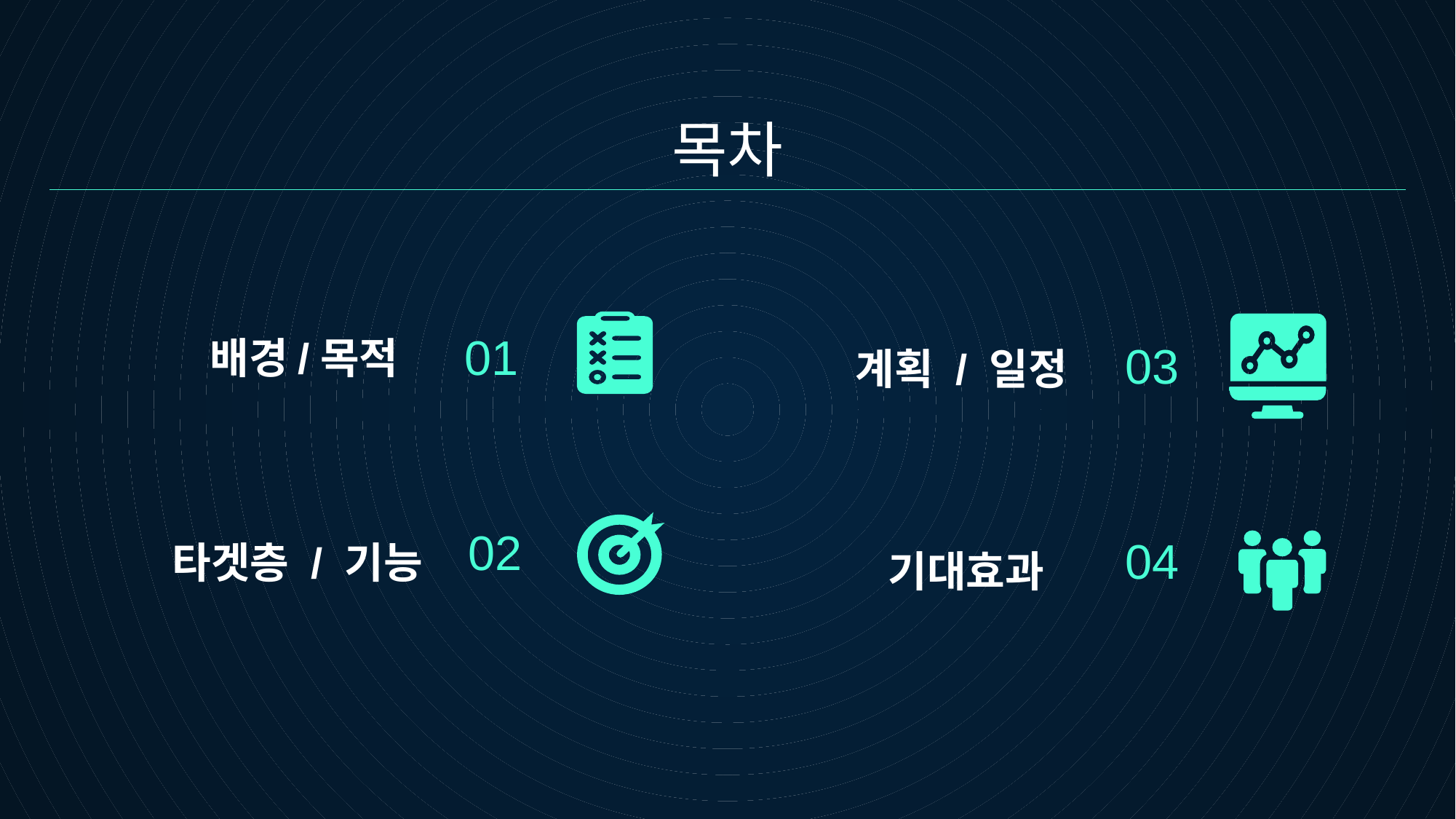

# 목차
01

03

배경/목적
계획 / 일정
02
04

타겟층 / 기능
기대효과